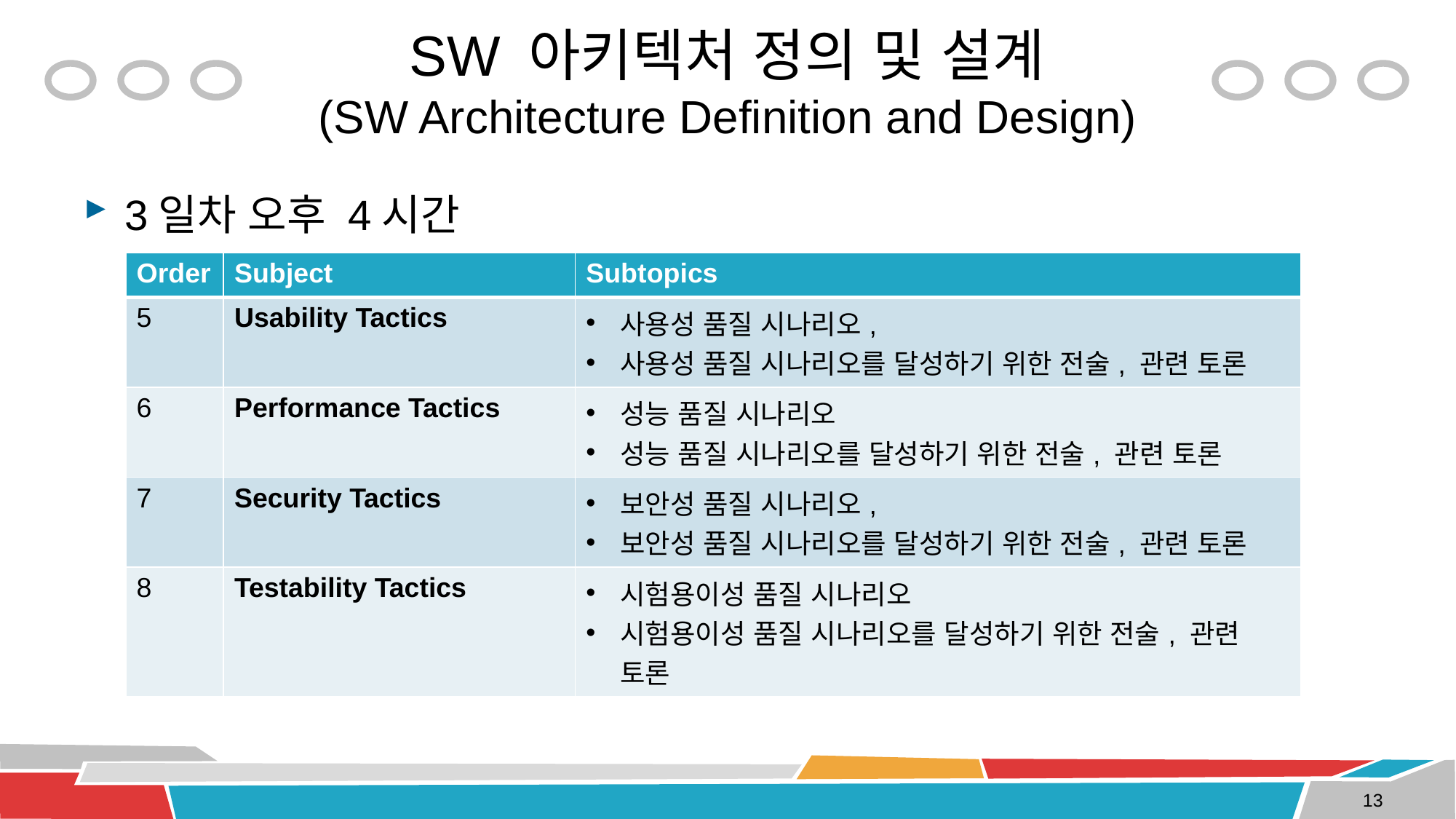

# SW 아키텍처 정의 및 설계 (SW Architecture Definition and Design)
3일차 오후 4시간

| Order | Subject | Subtopics |
| --- | --- | --- |
| 5 | Usability Tactics | 사용성 품질 시나리오, 사용성 품질 시나리오를 달성하기 위한 전술, 관련 토론 |
| 6 | Performance Tactics | 성능 품질 시나리오 성능 품질 시나리오를 달성하기 위한 전술, 관련 토론 |
| 7 | Security Tactics | 보안성 품질 시나리오, 보안성 품질 시나리오를 달성하기 위한 전술, 관련 토론 |
| 8 | Testability Tactics | 시험용이성 품질 시나리오 시험용이성 품질 시나리오를 달성하기 위한 전술, 관련 토론 |
13